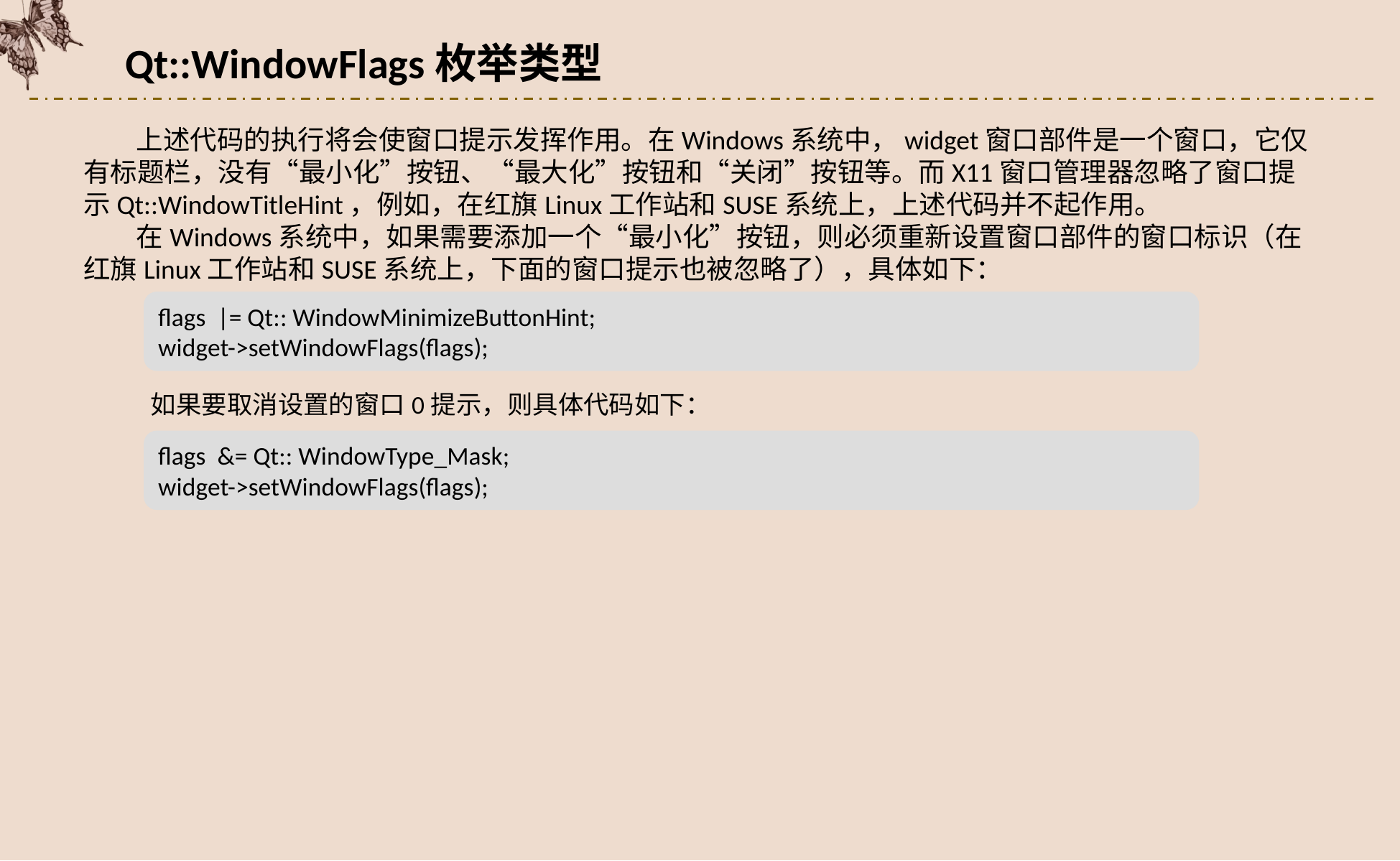

Qt::WindowFlags枚举类型
上述代码的执行将会使窗口提示发挥作用。在Windows系统中，widget窗口部件是一个窗口，它仅有标题栏，没有“最小化”按钮、“最大化”按钮和“关闭”按钮等。而X11窗口管理器忽略了窗口提示Qt::WindowTitleHint，例如，在红旗Linux工作站和SUSE系统上，上述代码并不起作用。
在Windows系统中，如果需要添加一个“最小化”按钮，则必须重新设置窗口部件的窗口标识（在红旗Linux工作站和SUSE系统上，下面的窗口提示也被忽略了），具体如下：
flags  |= Qt:: WindowMinimizeButtonHint;
widget->setWindowFlags(flags);
如果要取消设置的窗口0提示，则具体代码如下：
flags  &= Qt:: WindowType_Mask;
widget->setWindowFlags(flags);